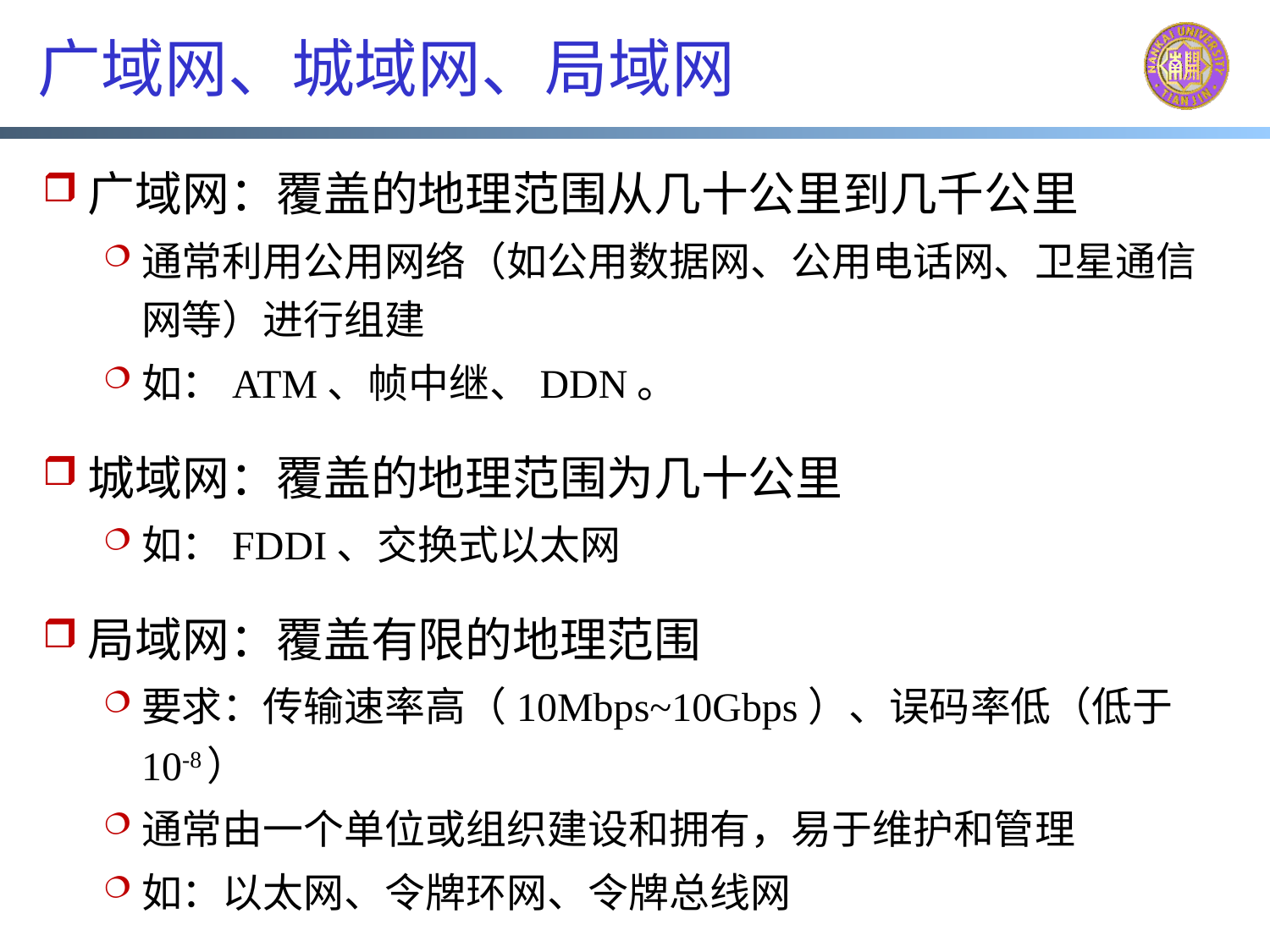

# 广域网、城域网、局域网
广域网：覆盖的地理范围从几十公里到几千公里
通常利用公用网络（如公用数据网、公用电话网、卫星通信网等）进行组建
如：ATM、帧中继、DDN。
城域网：覆盖的地理范围为几十公里
如：FDDI、交换式以太网
局域网：覆盖有限的地理范围
要求：传输速率高（10Mbps~10Gbps）、误码率低（低于10-8）
通常由一个单位或组织建设和拥有，易于维护和管理
如：以太网、令牌环网、令牌总线网